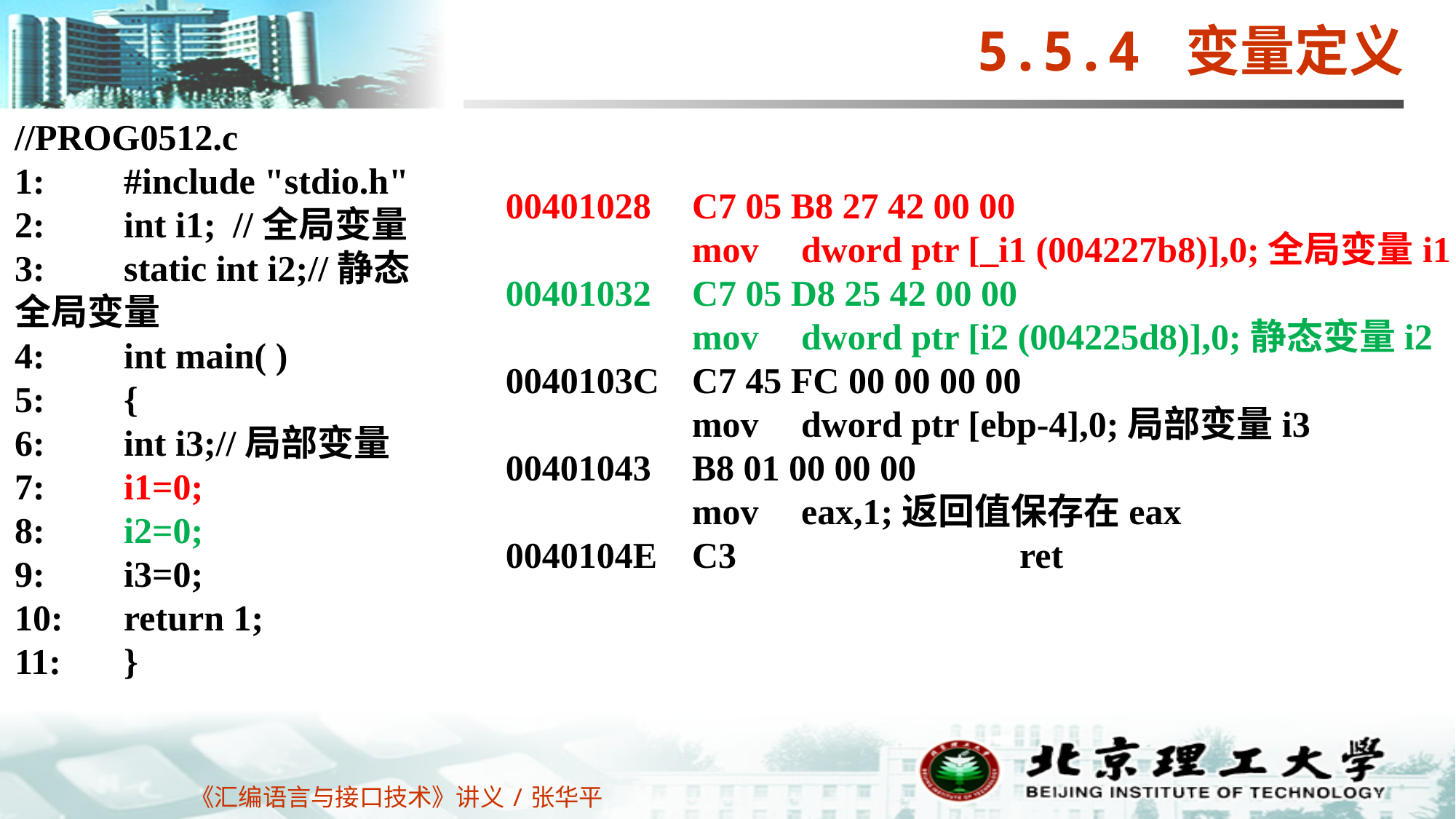

5.5.4 变量定义
//PROG0512.c
1:	#include "stdio.h"
2:	int i1;	//全局变量
3:	static int i2;//静态全局变量
4:	int main( )
5:	{
6:	int i3;//局部变量
7:	i1=0;
8:	i2=0;
9:	i3=0;
10:	return 1;
11:	}
00401028	C7 05 B8 27 42 00 00
		mov	dword ptr [_i1 (004227b8)],0;全局变量i1
00401032	C7 05 D8 25 42 00 00
		mov	dword ptr [i2 (004225d8)],0;静态变量i2
0040103C	C7 45 FC 00 00 00 00
		mov	dword ptr [ebp-4],0;局部变量i3
00401043	B8 01 00 00 00
		mov	eax,1;返回值保存在eax
0040104E	C3			ret